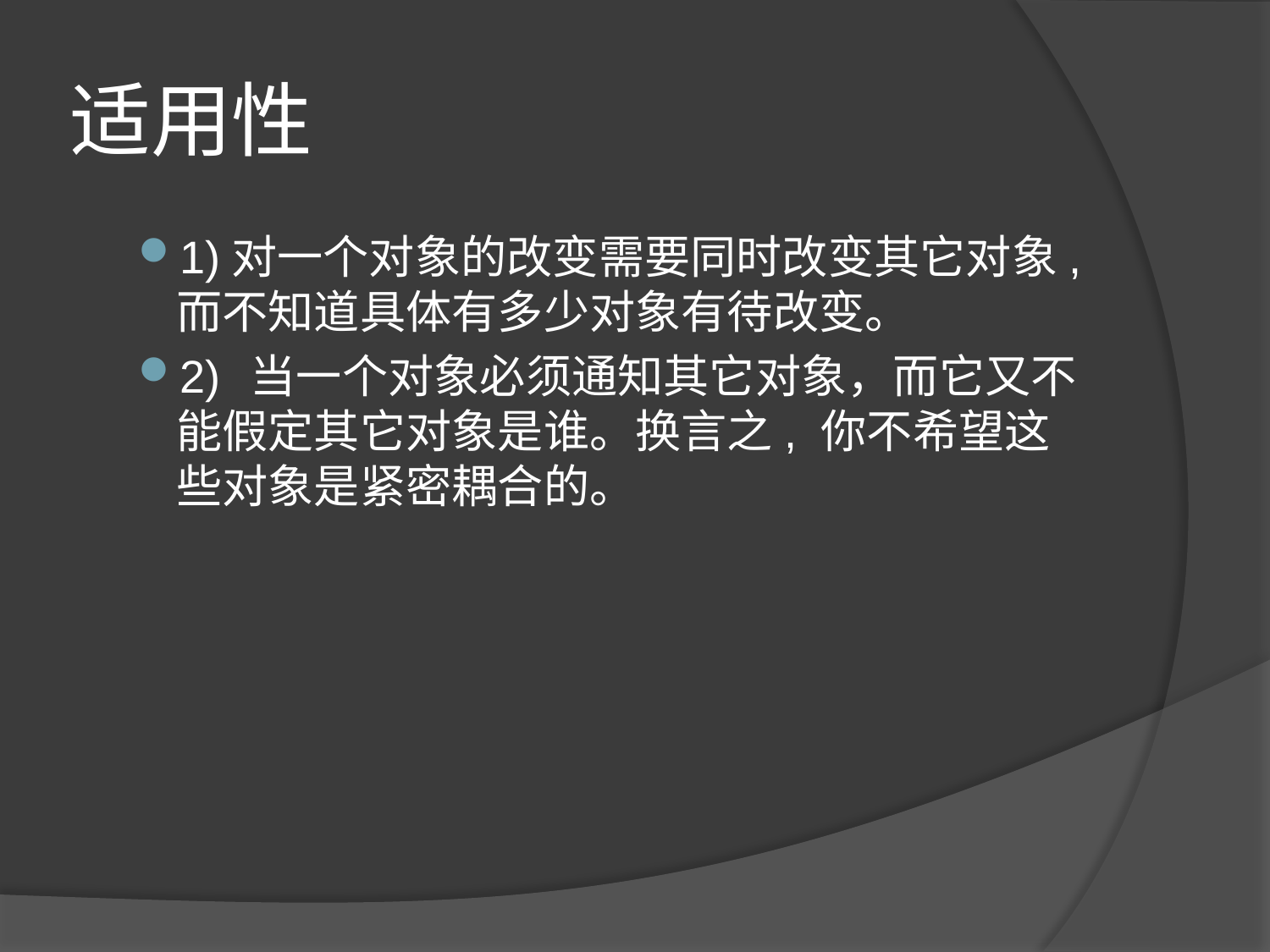

# 适用性
1)对一个对象的改变需要同时改变其它对象, 而不知道具体有多少对象有待改变。
2)        当一个对象必须通知其它对象，而它又不能假定其它对象是谁。换言之, 你不希望这些对象是紧密耦合的。